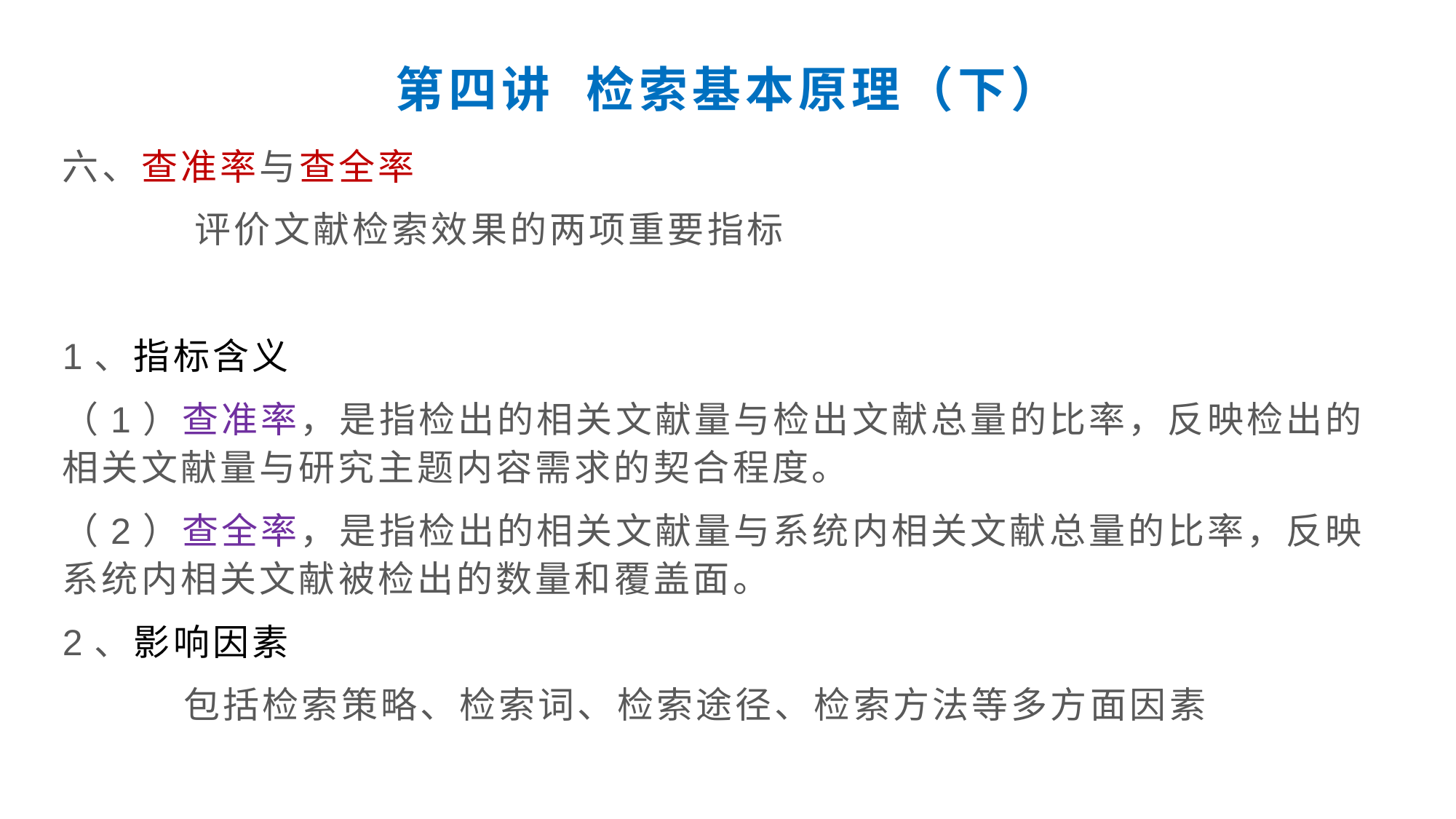

# 第四讲  检索基本原理（下）
六、查准率与查全率
           评价文献检索效果的两项重要指标

1、指标含义
（1）查准率，是指检出的相关文献量与检出文献总量的比率，反映检出的相关文献量与研究主题内容需求的契合程度。
（2）查全率，是指检出的相关文献量与系统内相关文献总量的比率，反映系统内相关文献被检出的数量和覆盖面。
2、影响因素
          包括检索策略、检索词、检索途径、检索方法等多方面因素